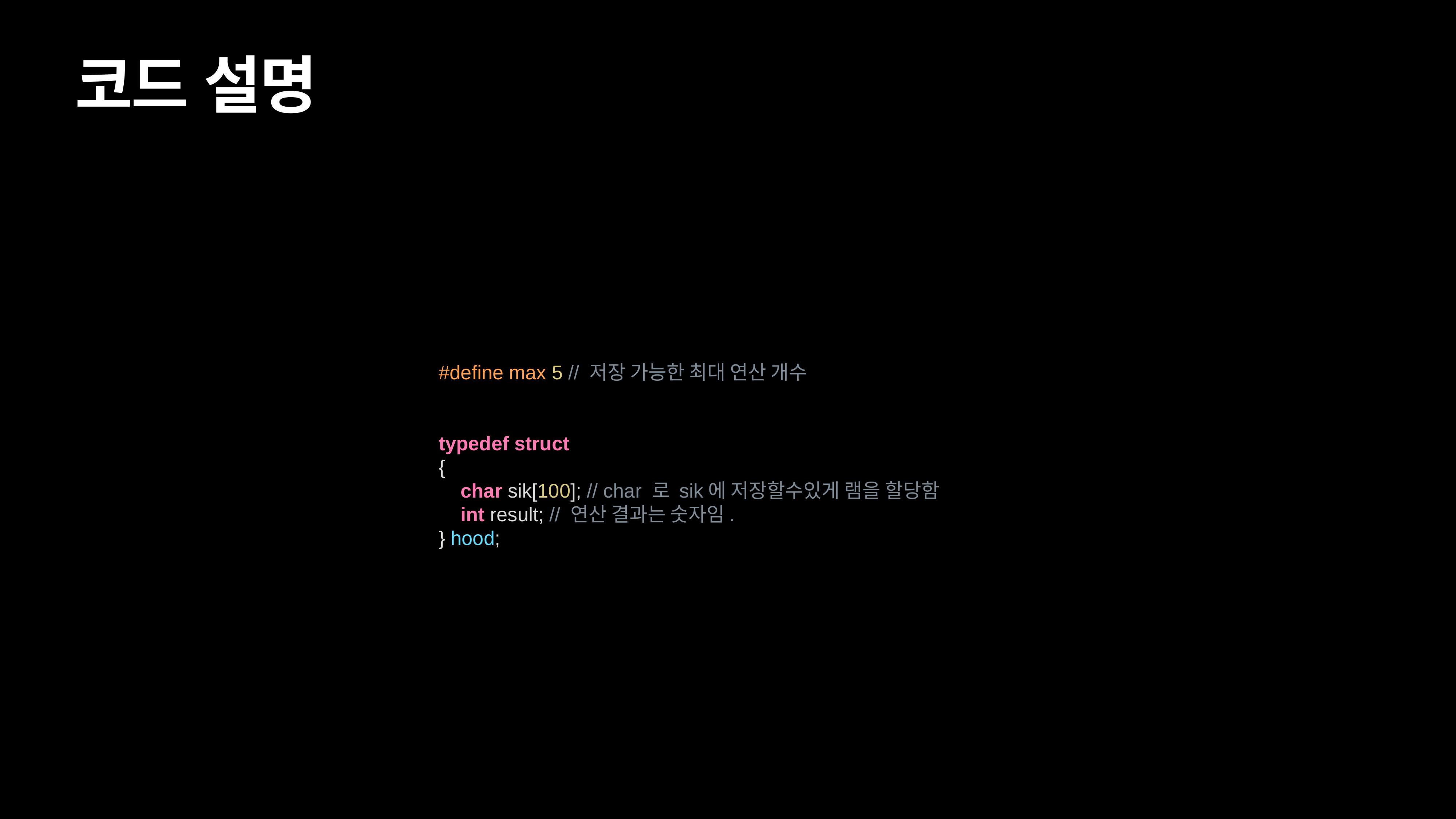

# 코드 설명
#define max 5 // 저장 가능한 최대 연산 개수

typedef struct
{
    char sik[100]; // char 로 sik에 저장할수있게 램을 할당함
    int result; // 연산 결과는 숫자임.
} hood;